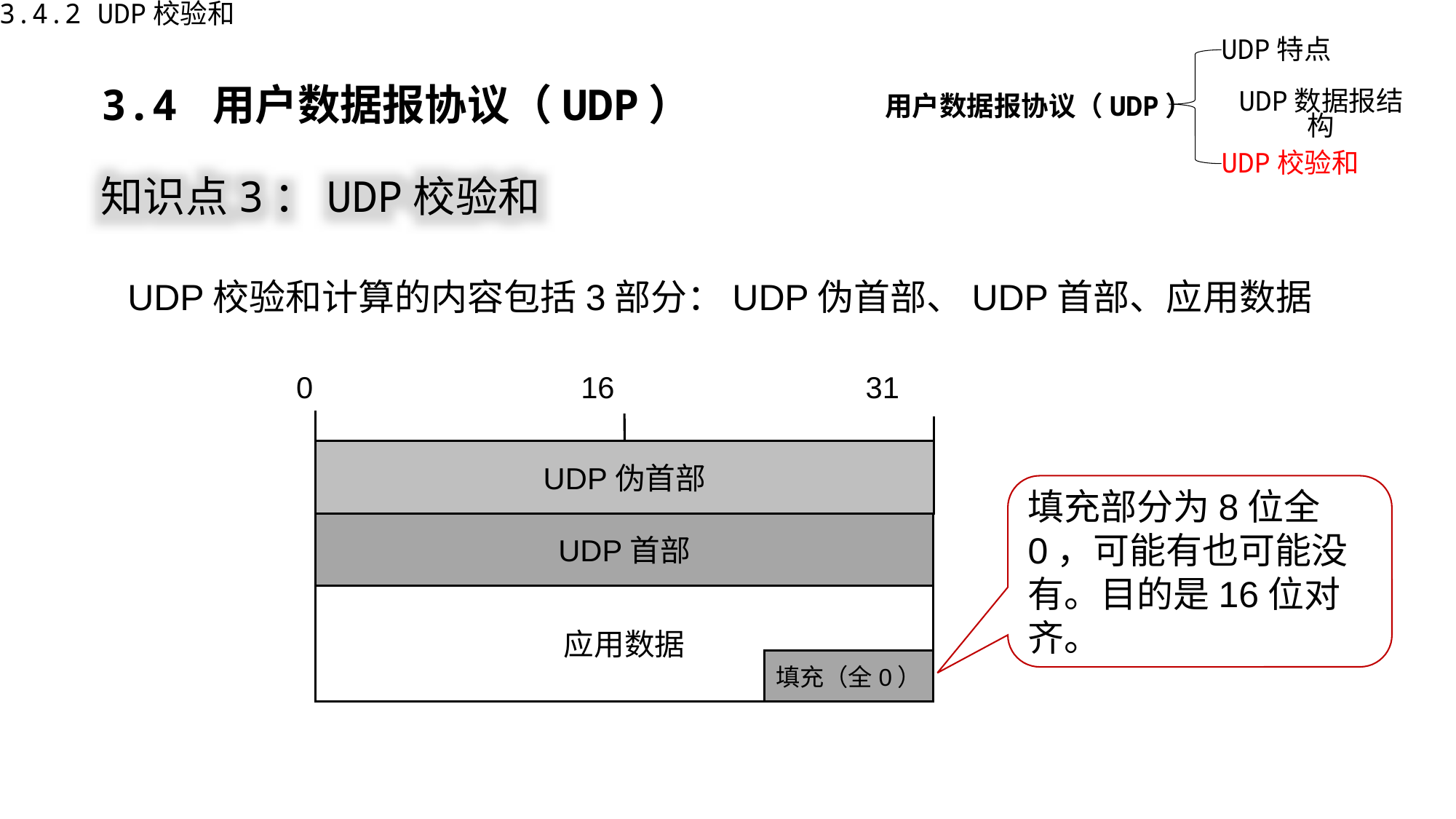

3.4.2 UDP校验和
UDP特点

用户数据报协议（UDP）
UDP数据报结构
UDP校验和
3.4 用户数据报协议（UDP）
知识点3：UDP校验和
UDP校验和计算的内容包括3部分：UDP伪首部、UDP首部、应用数据
0                                16                              31
UDP伪首部
UDP首部
应用数据
填充（全0）
填充部分为8位全0，可能有也可能没有。目的是16位对齐。